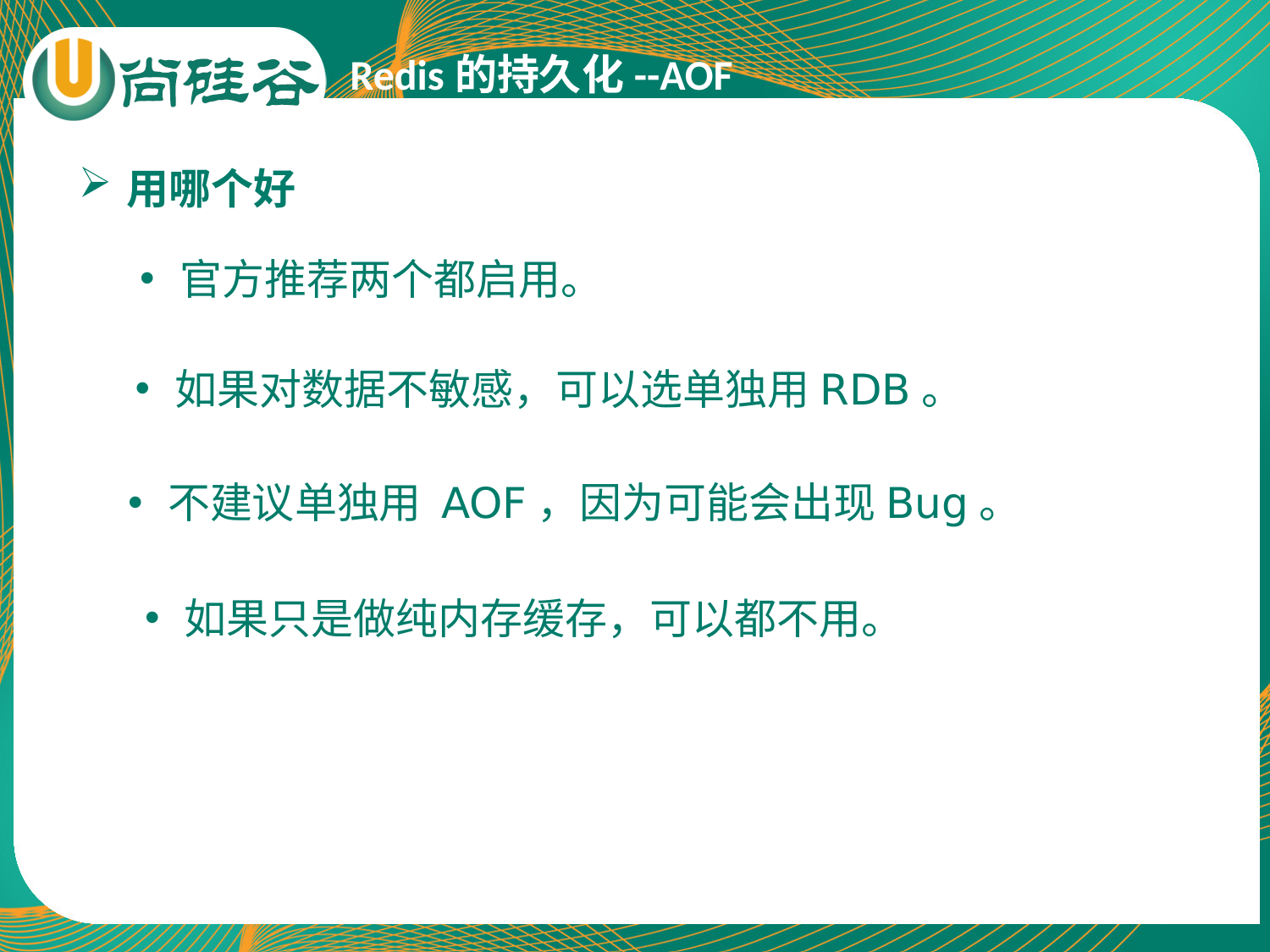

Redis的持久化--AOF
用哪个好
官方推荐两个都启用。
如果对数据不敏感，可以选单独用RDB。
不建议单独用 AOF，因为可能会出现Bug。
如果只是做纯内存缓存，可以都不用。